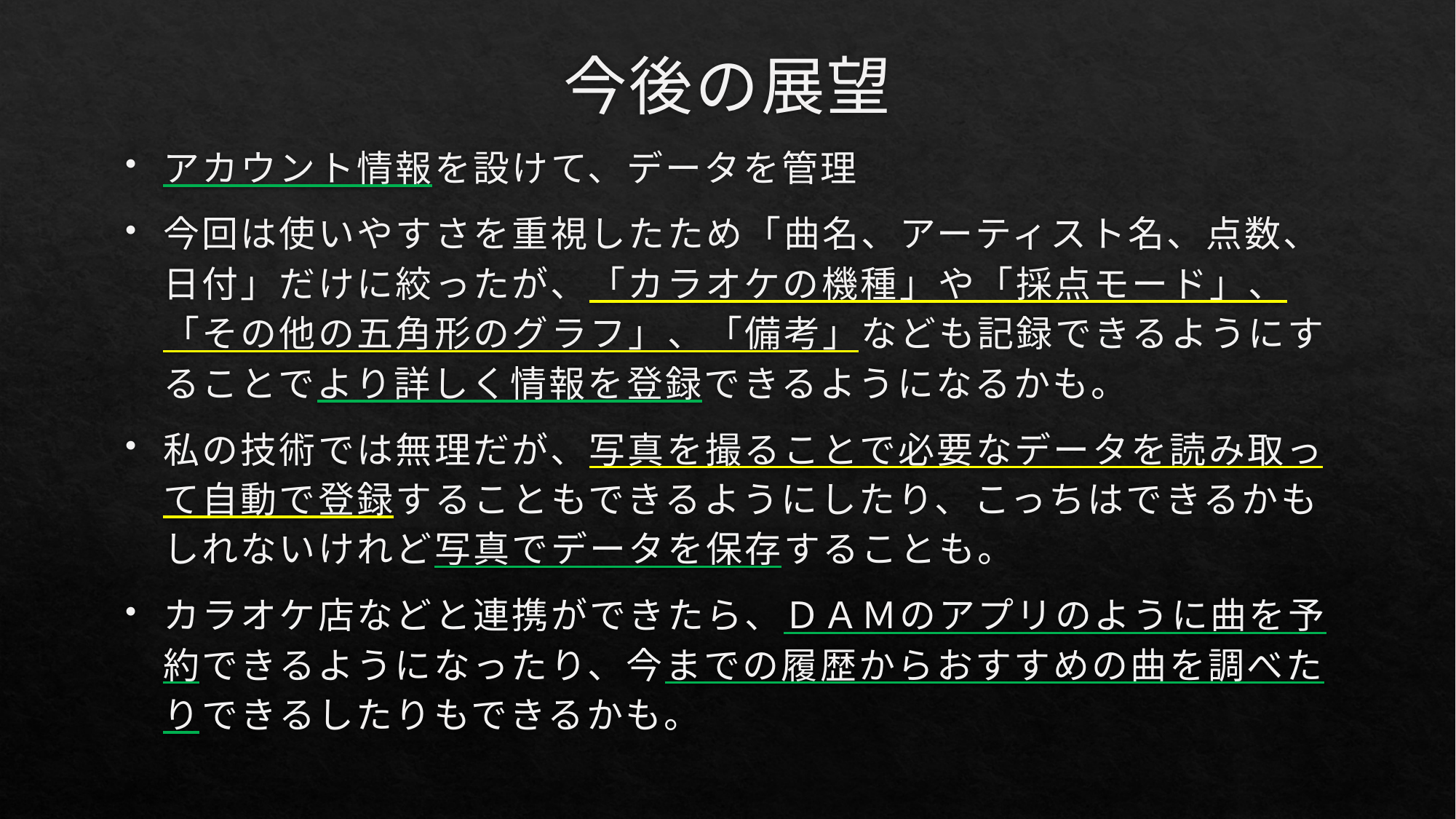

# 今後の展望
アカウント情報を設けて、データを管理
今回は使いやすさを重視したため「曲名、アーティスト名、点数、日付」だけに絞ったが、「カラオケの機種」や「採点モード」、「その他の五角形のグラフ」、「備考」なども記録できるようにすることでより詳しく情報を登録できるようになるかも。
私の技術では無理だが、写真を撮ることで必要なデータを読み取って自動で登録することもできるようにしたり、こっちはできるかもしれないけれど写真でデータを保存することも。
カラオケ店などと連携ができたら、ＤＡＭのアプリのように曲を予約できるようになったり、今までの履歴からおすすめの曲を調べたりできるしたりもできるかも。